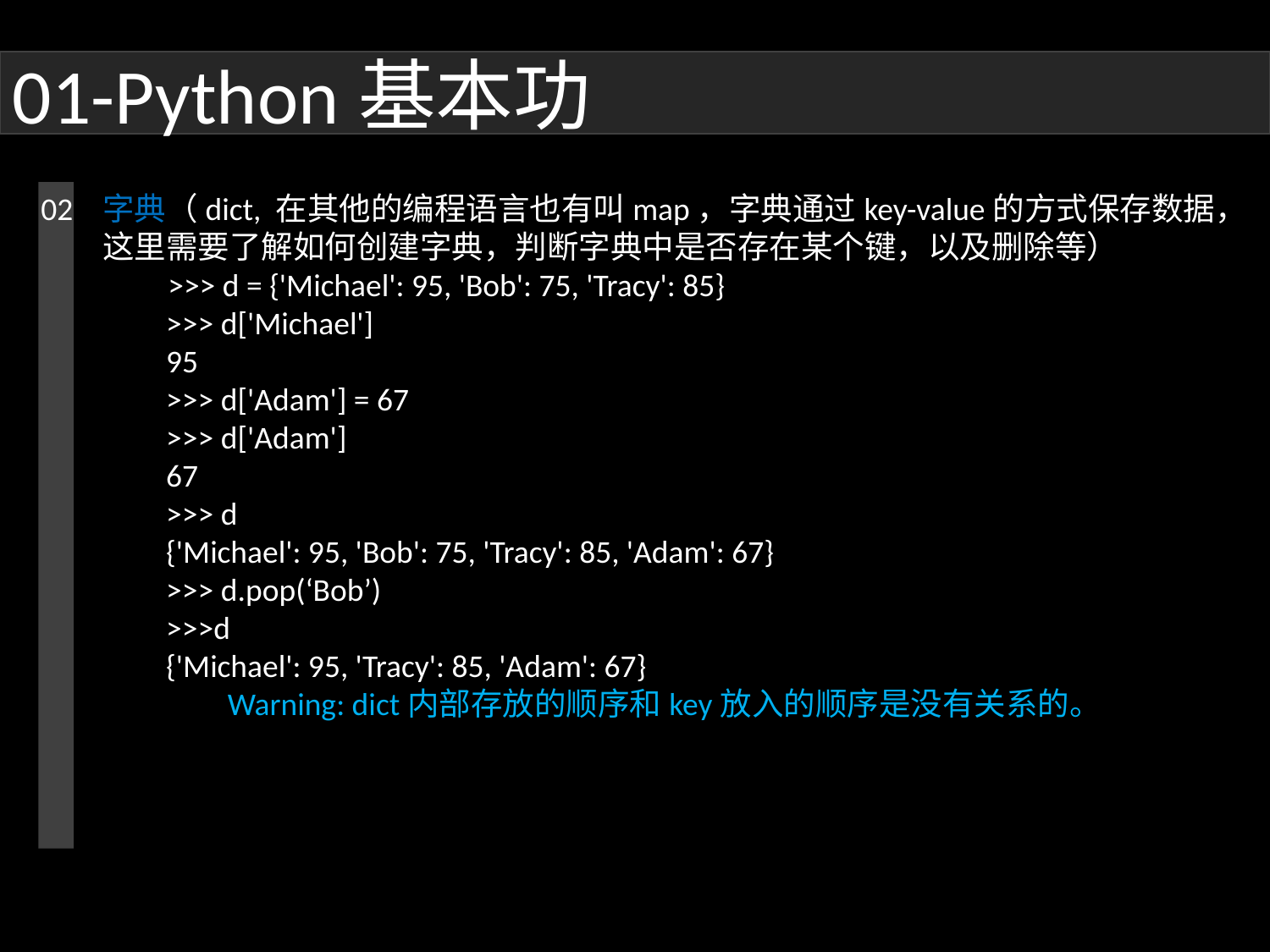

01-Python基本功
02	字典（dict, 在其他的编程语言也有叫map，字典通过key-value的方式保存数据，这里需要了解如何创建字典，判断字典中是否存在某个键，以及删除等）
	>>> d = {'Michael': 95, 'Bob': 75, 'Tracy': 85}
>>> d['Michael']
95
>>> d['Adam'] = 67
>>> d['Adam']
67
>>> d
{'Michael': 95, 'Bob': 75, 'Tracy': 85, 'Adam': 67}
>>> d.pop(‘Bob’)
>>>d
{'Michael': 95, 'Tracy': 85, 'Adam': 67}
Warning: dict内部存放的顺序和key放入的顺序是没有关系的。